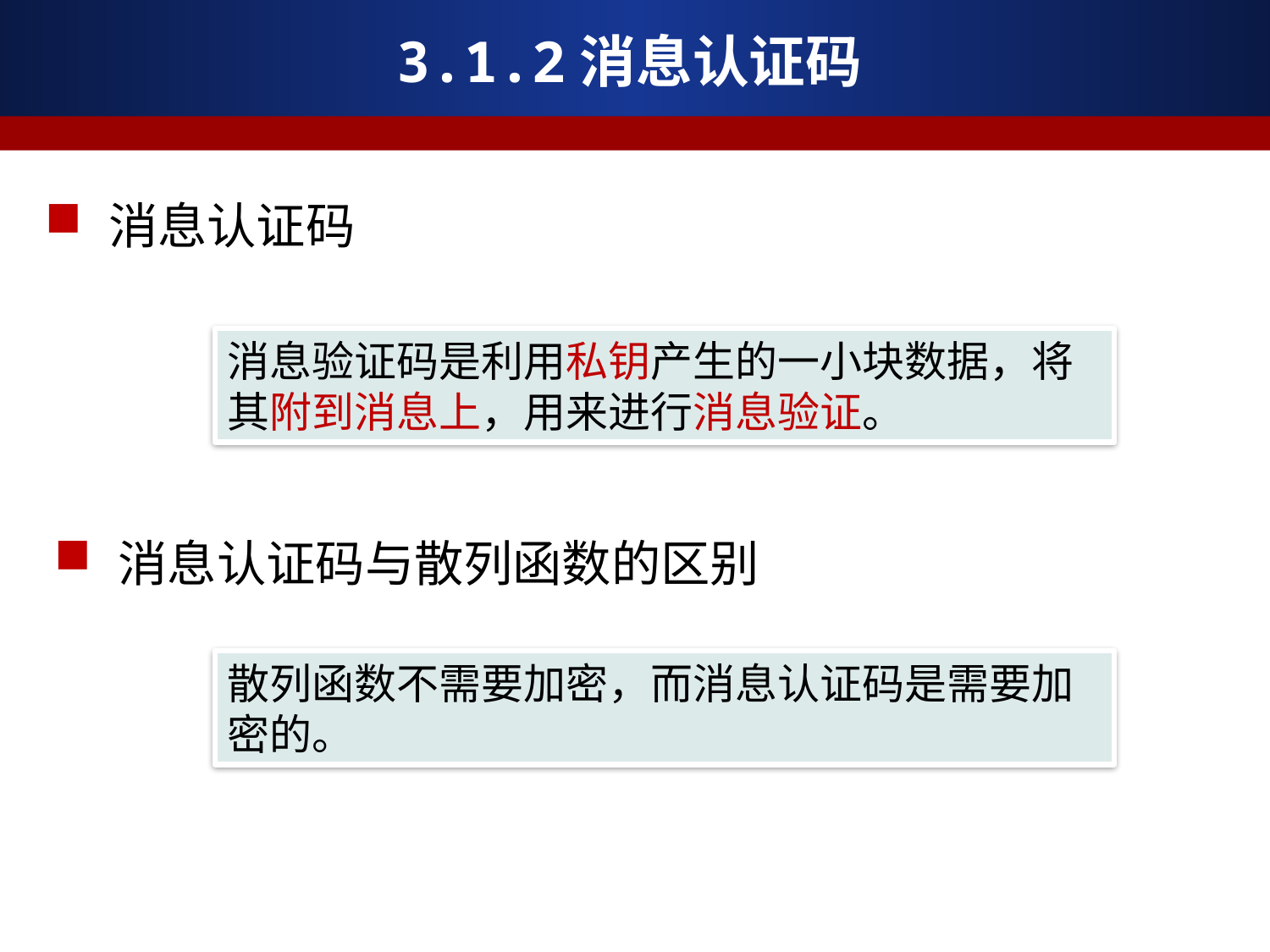

# 3.1.2消息认证码
消息认证码
消息验证码是利用私钥产生的一小块数据，将其附到消息上，用来进行消息验证。
消息认证码与散列函数的区别
散列函数不需要加密，而消息认证码是需要加密的。